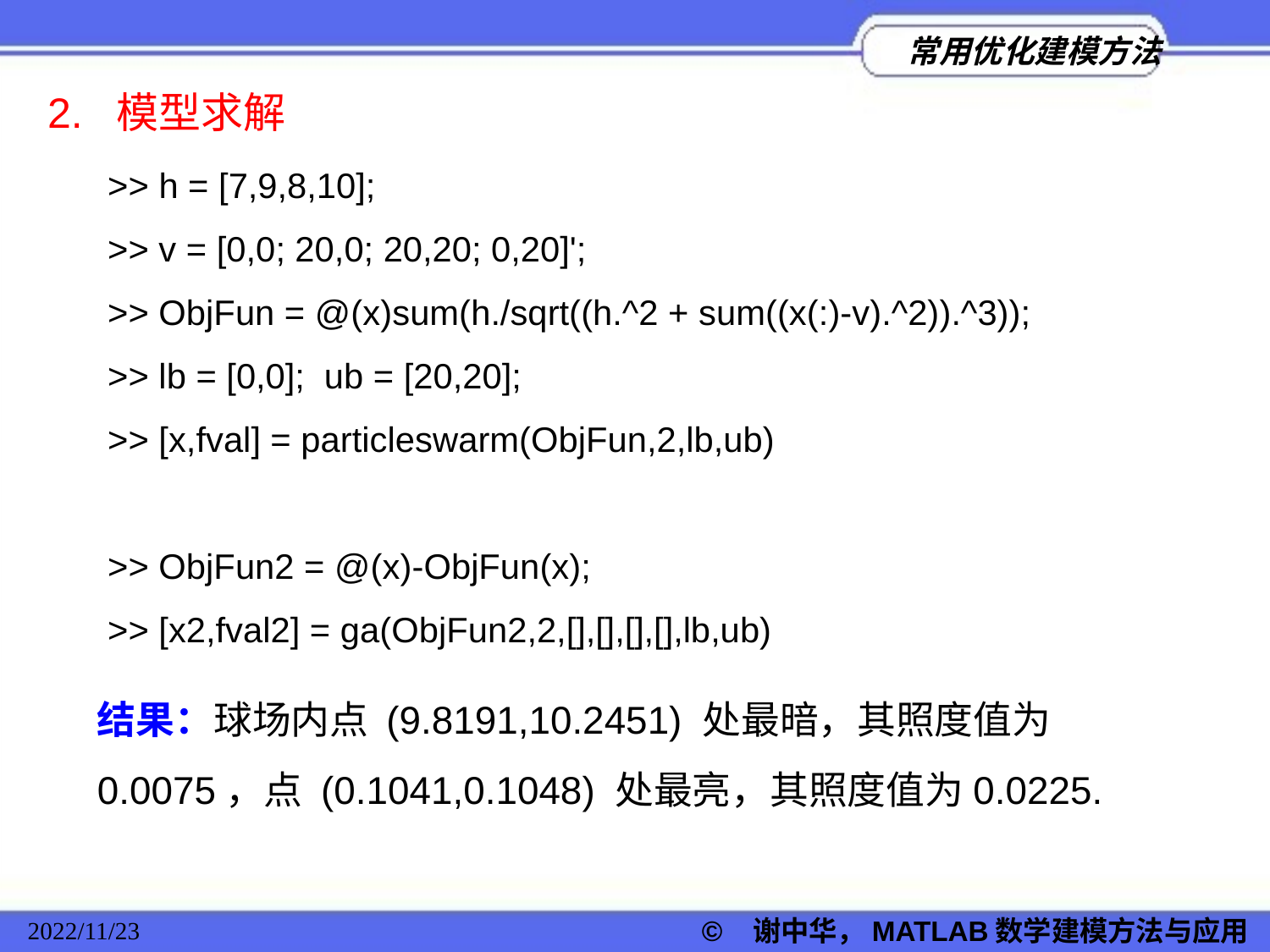

2.  模型求解
>> h = [7,9,8,10];
>> v = [0,0; 20,0; 20,20; 0,20]';
>> ObjFun = @(x)sum(h./sqrt((h.^2 + sum((x(:)-v).^2)).^3));
>> lb = [0,0];  ub = [20,20];
>> [x,fval] = particleswarm(ObjFun,2,lb,ub)

>> ObjFun2 = @(x)-ObjFun(x);
>> [x2,fval2] = ga(ObjFun2,2,[],[],[],[],lb,ub)
结果：球场内点 (9.8191,10.2451) 处最暗，其照度值为0.0075，点 (0.1041,0.1048) 处最亮，其照度值为0.0225.
2022/11/23
©   谢中华，MATLAB数学建模方法与应用